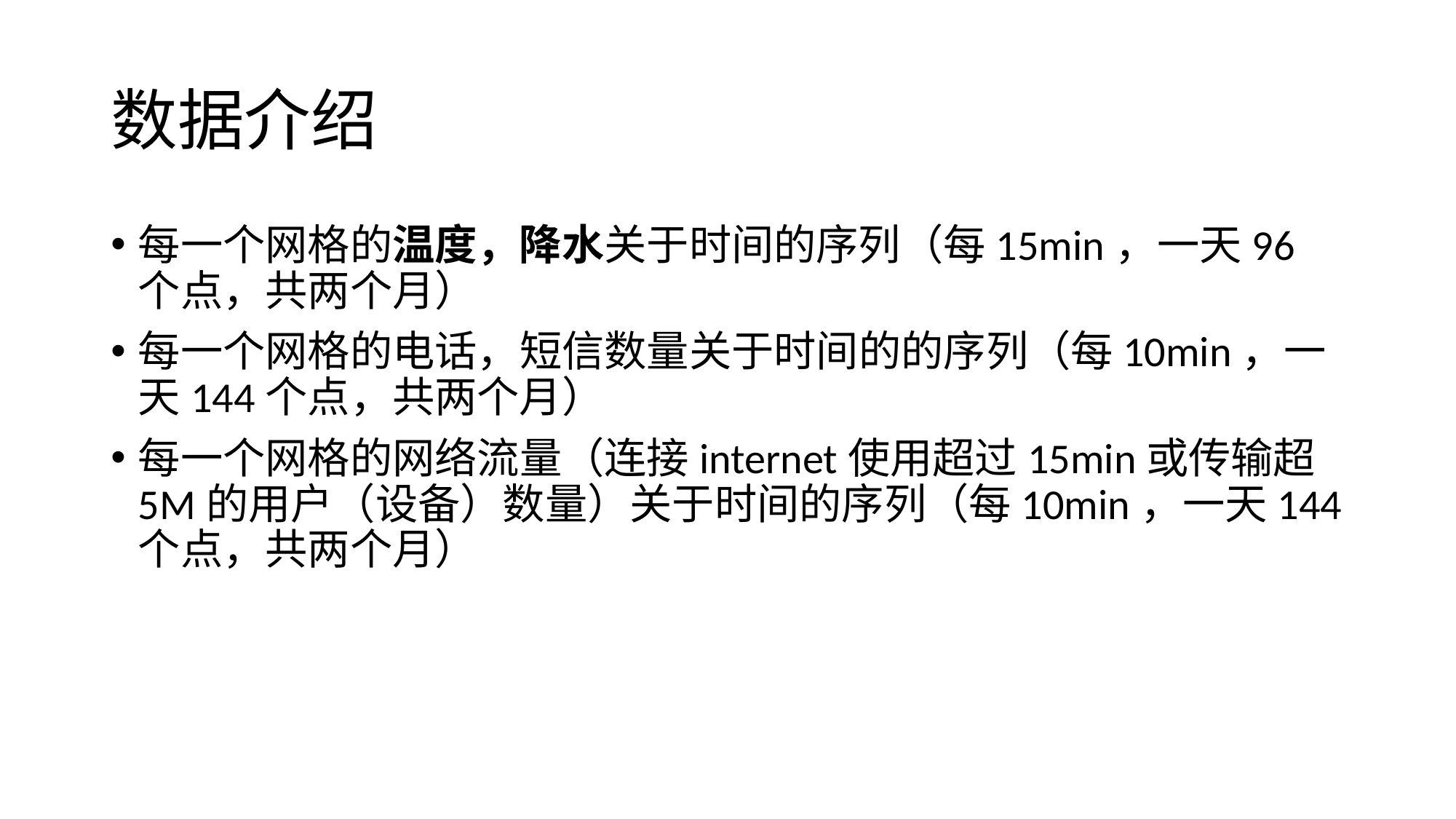

# 数据介绍
每一个网格的温度，降水关于时间的序列（每15min，一天96个点，共两个月）
每一个网格的电话，短信数量关于时间的的序列（每10min，一天144个点，共两个月）
每一个网格的网络流量（连接internet使用超过15min或传输超5M的用户（设备）数量）关于时间的序列（每10min，一天144个点，共两个月）